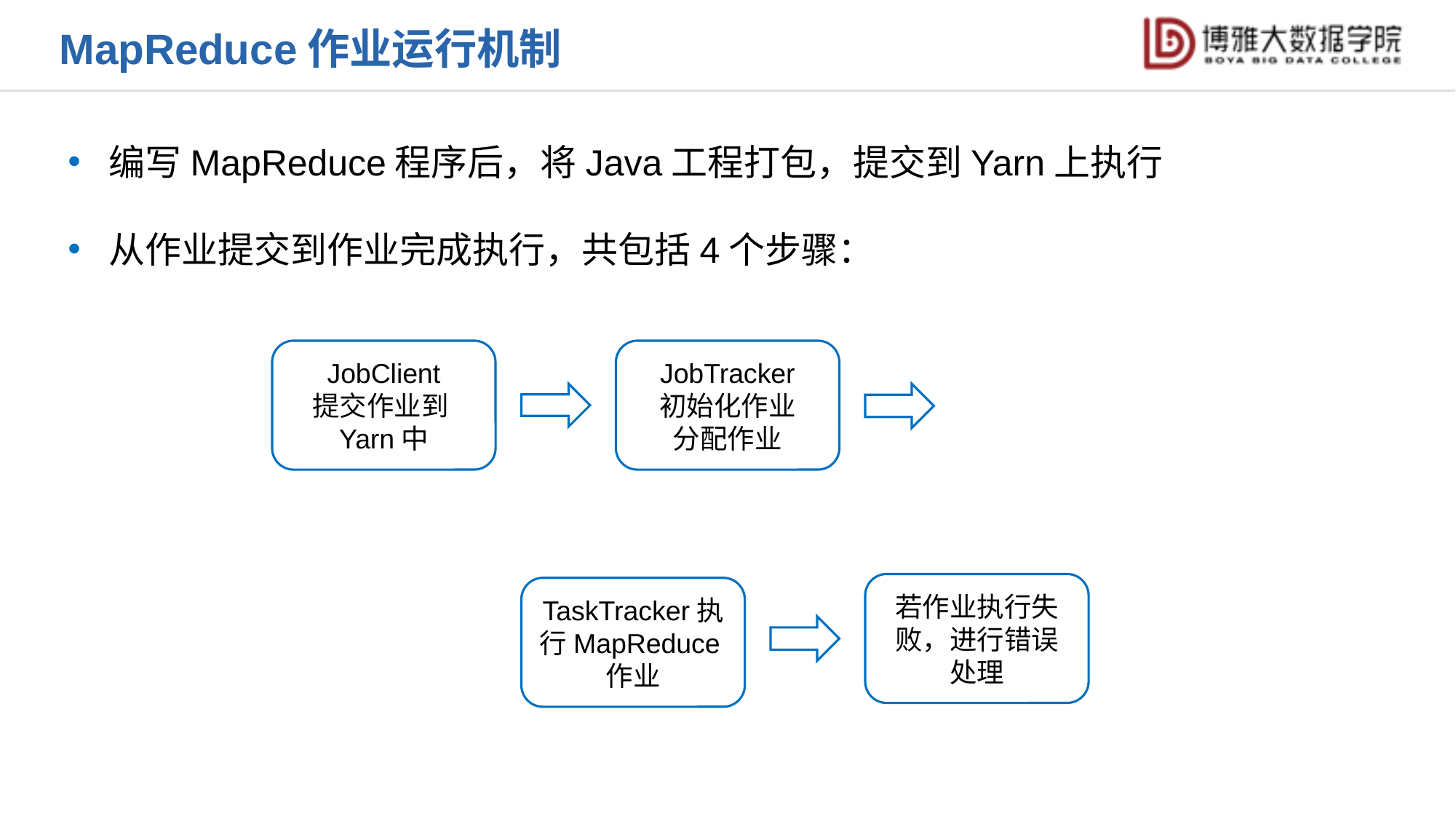

MapReduce作业运行机制

编写MapReduce程序后，将Java工程打包，提交到Yarn上执行

从作业提交到作业完成执行，共包括4个步骤：

JobClient
提交作业到Yarn中

JobTracker
初始化作业
分配作业

若作业执行失败，进行错误处理
TaskTracker执行MapReduce作业